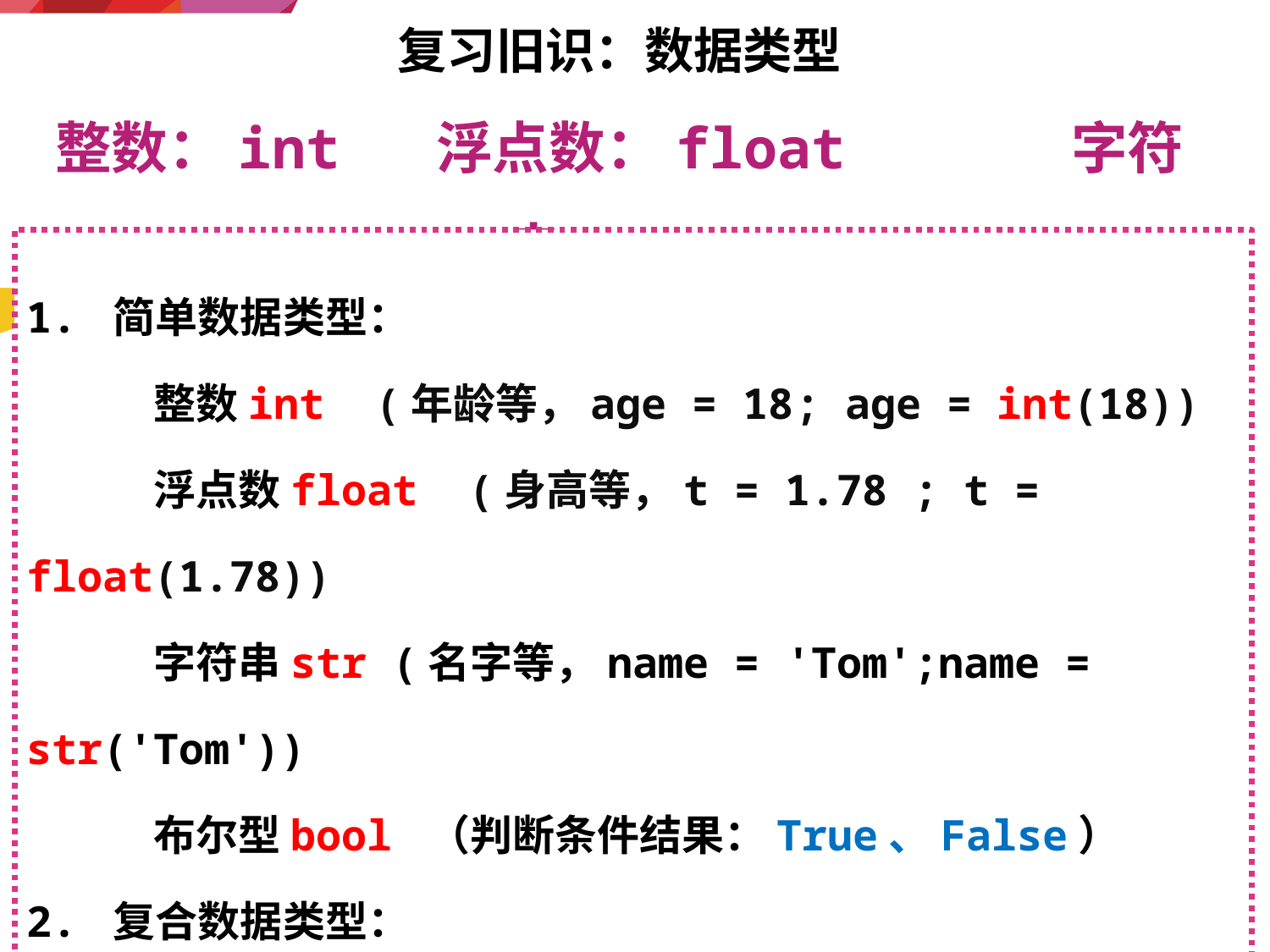

复习旧识：数据类型
整数：int	浮点数：float		字符串：str

1. 简单数据类型：
	整数int  (年龄等，age = 18; age = int(18))
	浮点数float  (身高等，t = 1.78 ; t = float(1.78))
	字符串str (名字等，name = 'Tom';name = str('Tom'))
	布尔型bool （判断条件结果：True、False）
2. 复合数据类型：
列表list、元组tuple、字典dict、集合set等。